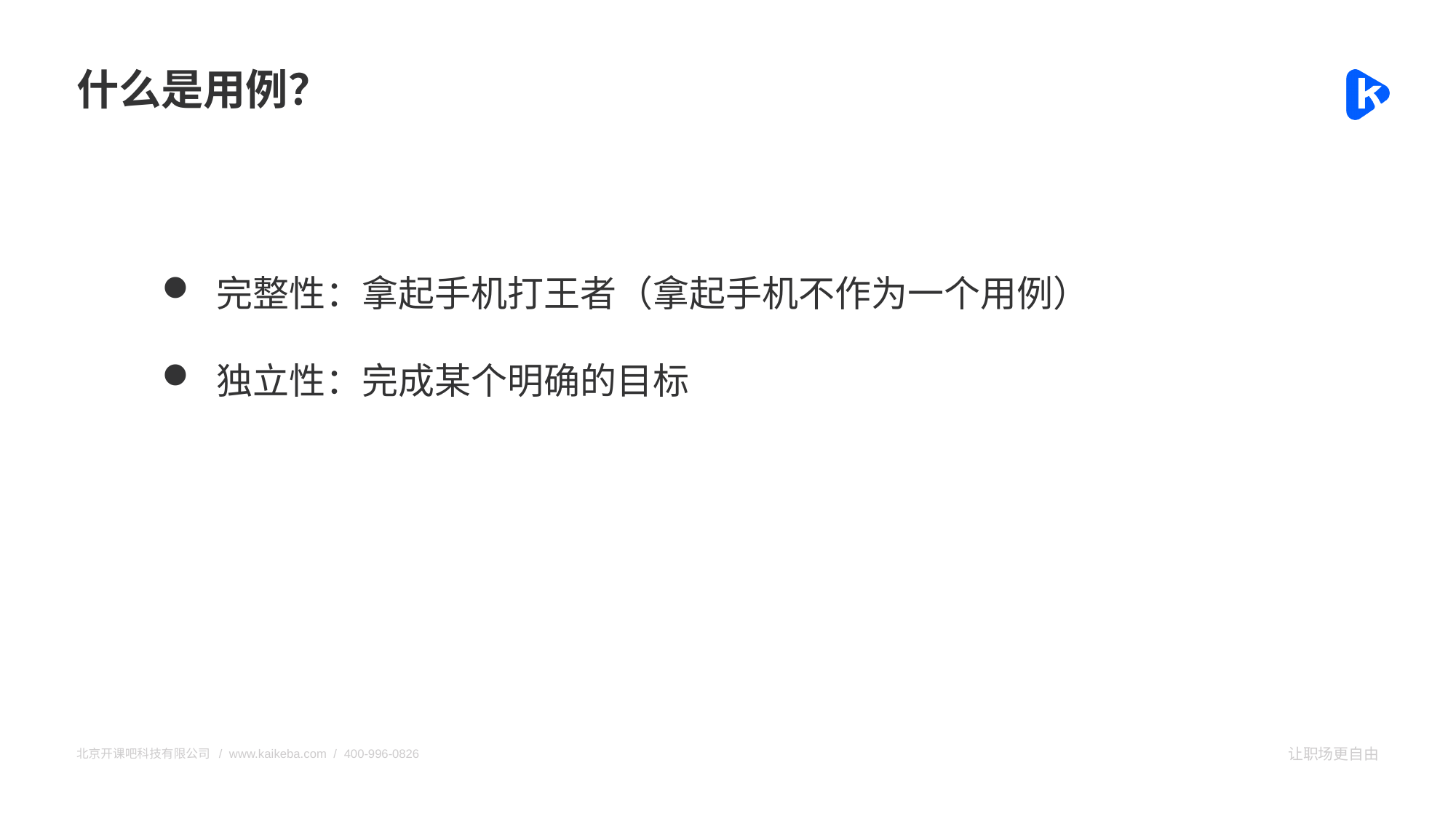

什么是用例？
完整性：拿起手机打王者（拿起手机不作为一个用例）
独立性：完成某个明确的目标